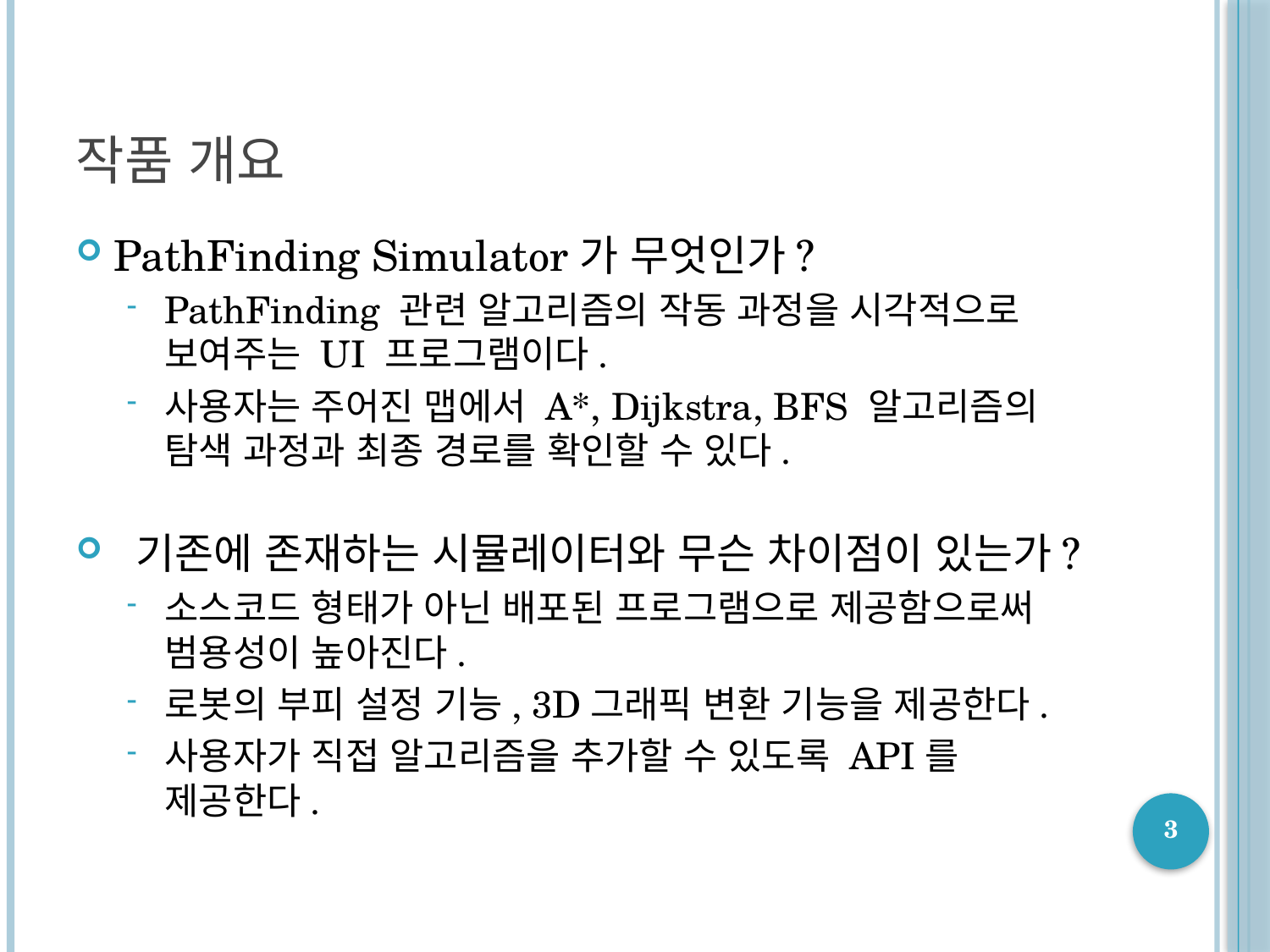

# 작품 개요
PathFinding Simulator가 무엇인가?
PathFinding 관련 알고리즘의 작동 과정을 시각적으로 보여주는 UI 프로그램이다.
사용자는 주어진 맵에서 A*, Dijkstra, BFS 알고리즘의 탐색 과정과 최종 경로를 확인할 수 있다.
 기존에 존재하는 시뮬레이터와 무슨 차이점이 있는가?
소스코드 형태가 아닌 배포된 프로그램으로 제공함으로써 범용성이 높아진다.
로봇의 부피 설정 기능, 3D그래픽 변환 기능을 제공한다.
사용자가 직접 알고리즘을 추가할 수 있도록 API를 제공한다.
3